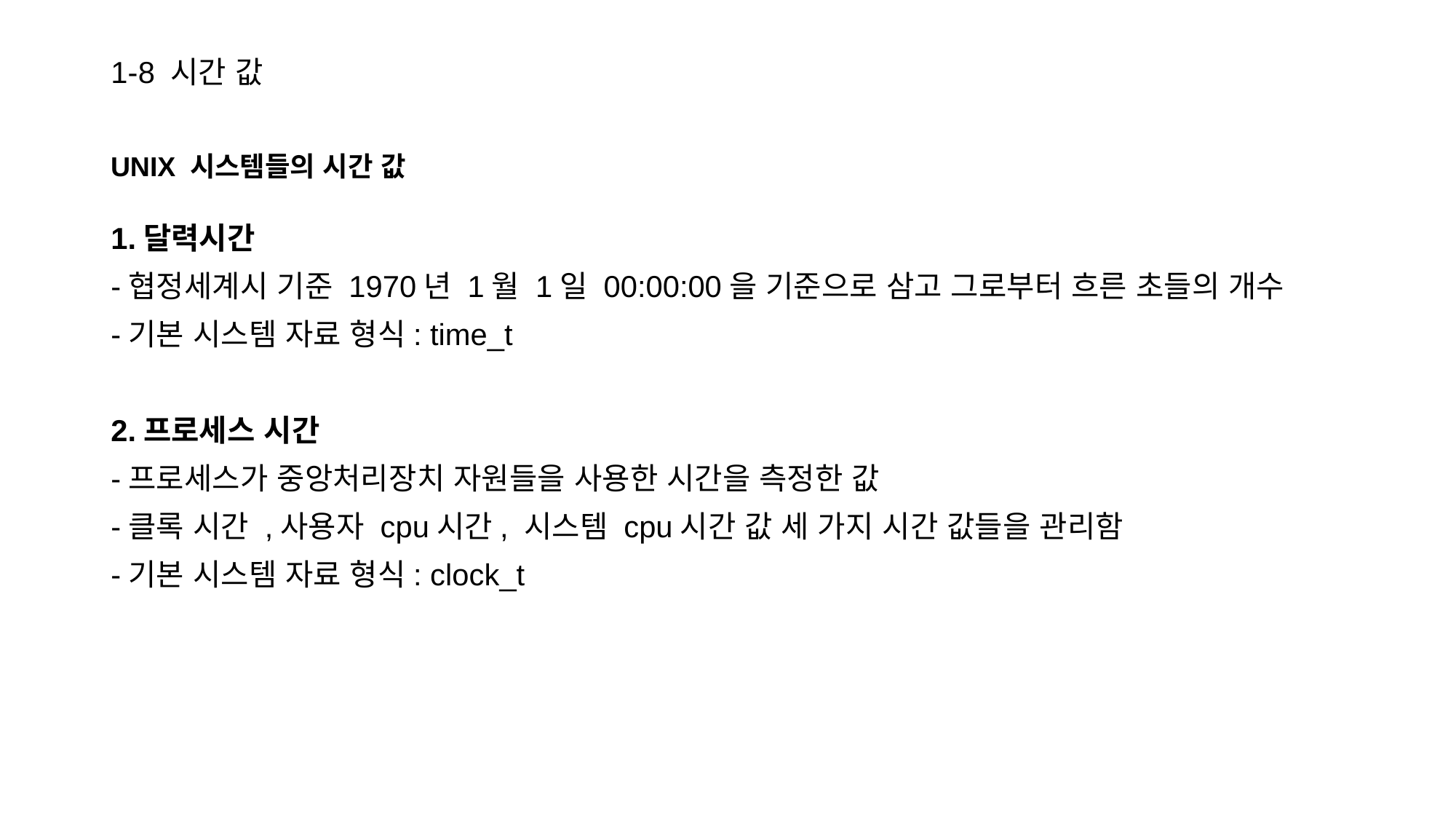

# 1-8 시간 값
UNIX 시스템들의 시간 값
1.달력시간
-협정세계시 기준 1970년 1월 1일 00:00:00을 기준으로 삼고 그로부터 흐른 초들의 개수
-기본 시스템 자료 형식: time_t

2.프로세스 시간
-프로세스가 중앙처리장치 자원들을 사용한 시간을 측정한 값
-클록 시간 ,사용자 cpu시간, 시스템 cpu시간 값 세 가지 시간 값들을 관리함
-기본 시스템 자료 형식: clock_t